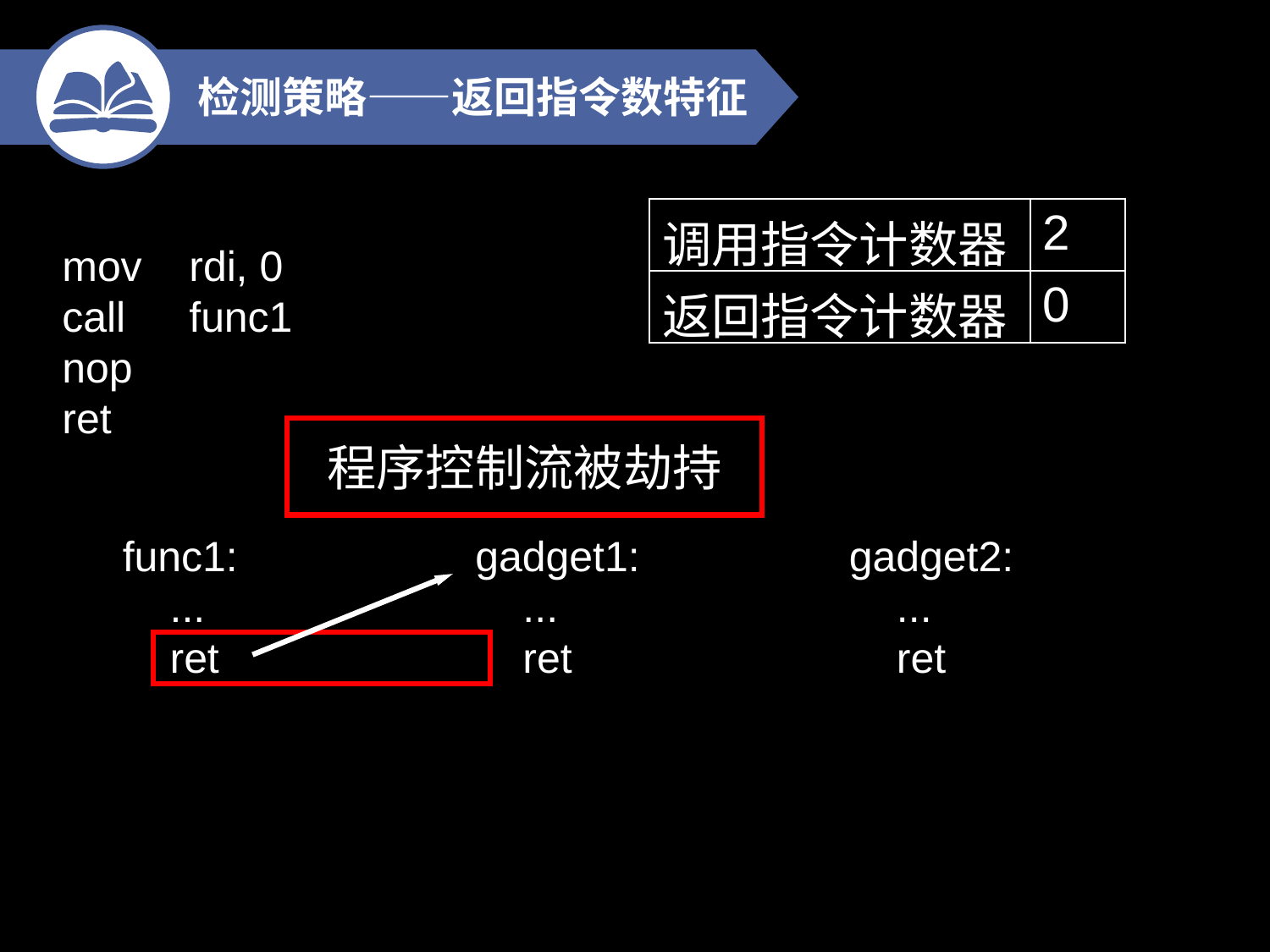

检测策略——返回指令数特征
| 调用指令计数器 | 2 |
| --- | --- |
| 返回指令计数器 | 0 |
mov	rdi, 0
call	func1
nop
ret
程序控制流被劫持

func1:
    ...
    ret
gadget1:
    ...
    ret
gadget2:
    ...
    ret